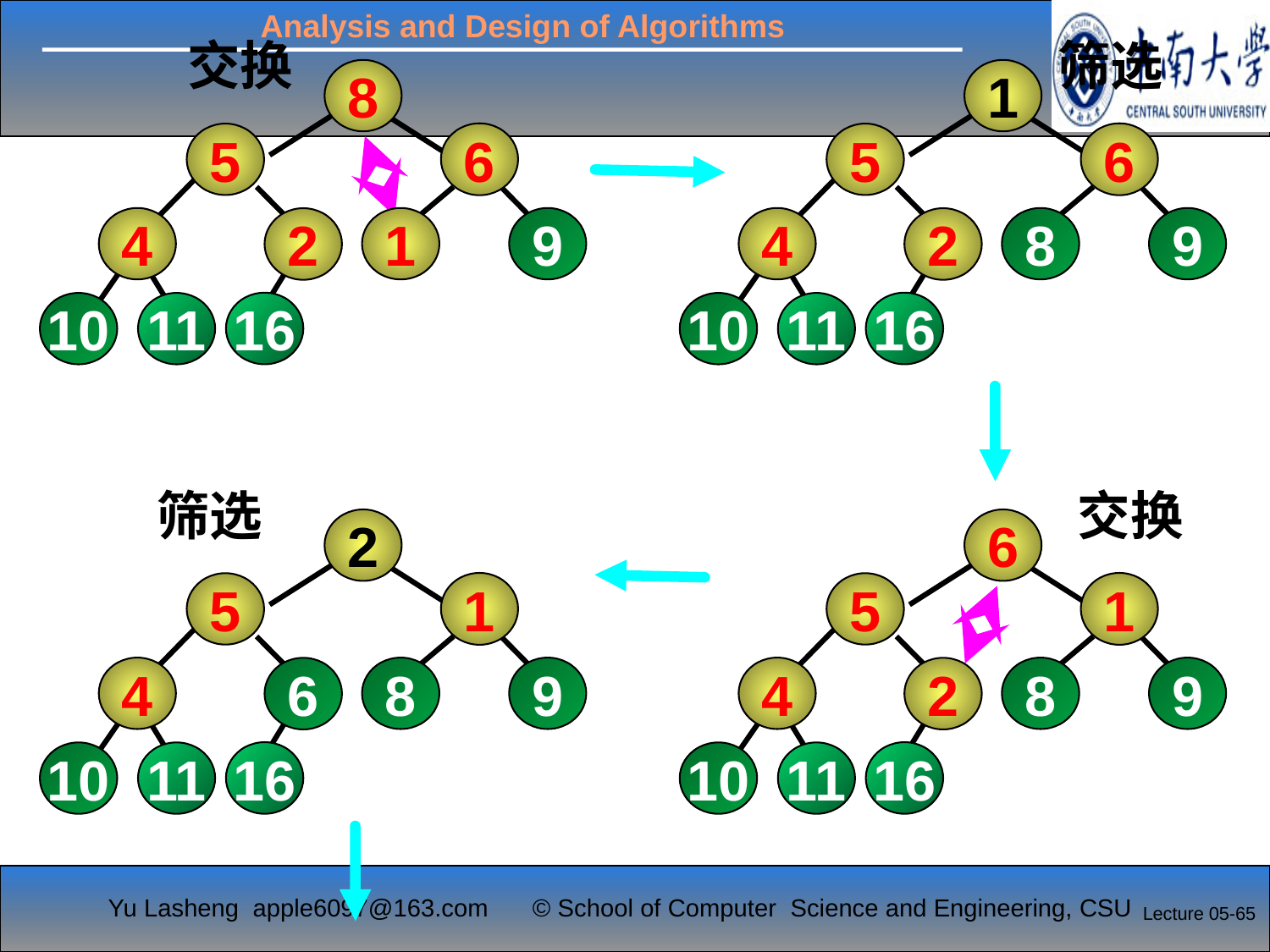

交换
筛选
8

6
5

4
1
9
2

16
10
11
1

6
5

4
8
9
2

16
10
11

筛选
交换
2

1
5

4
8
9
6

16
10
11
6

1
5

4
8
9
2

16
10
11

Lecture 05-65